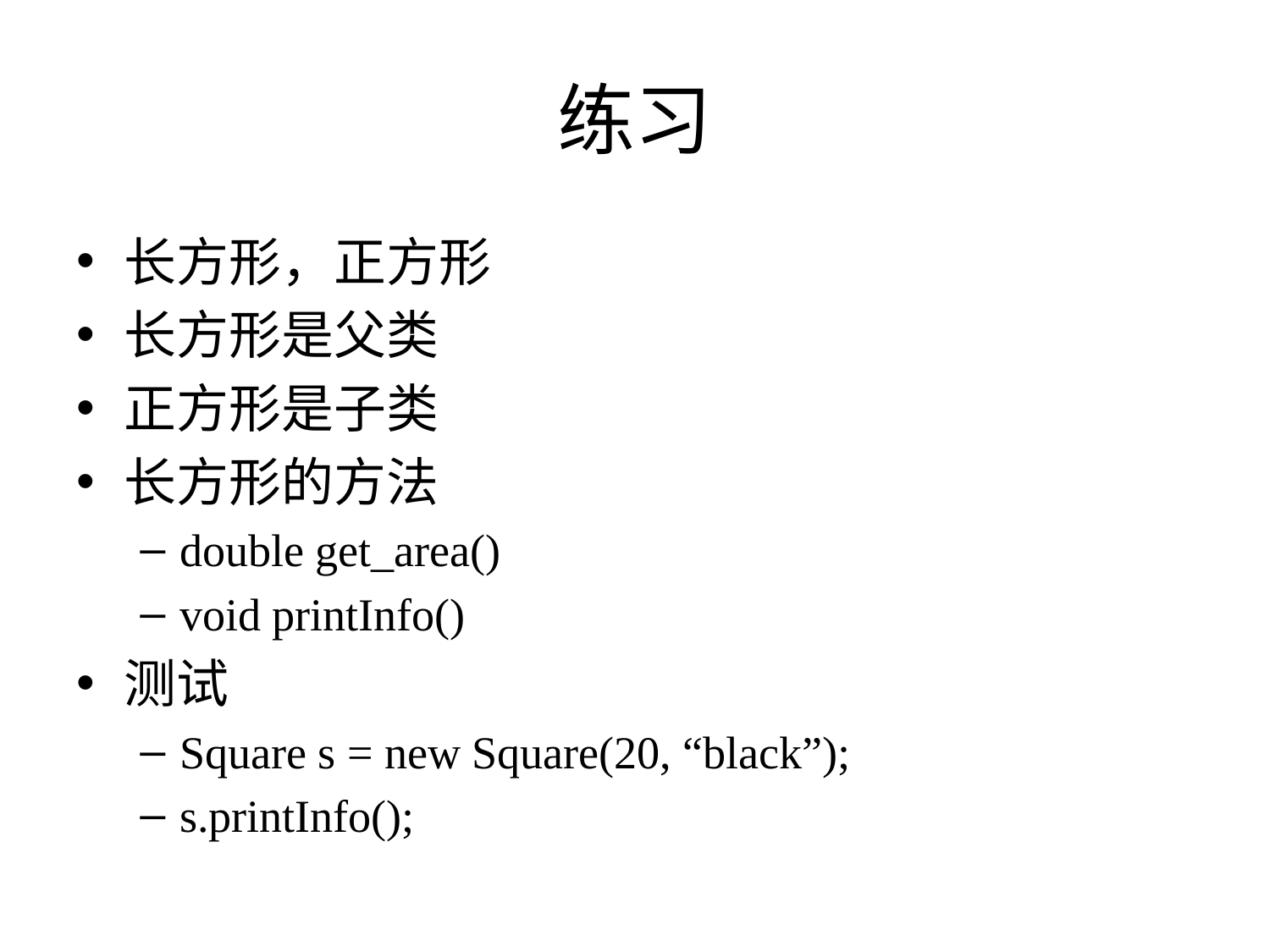

# 练习
长方形，正方形
长方形是父类
正方形是子类
长方形的方法
double get_area()
void printInfo()
测试
Square s = new Square(20, “black”);
s.printInfo();